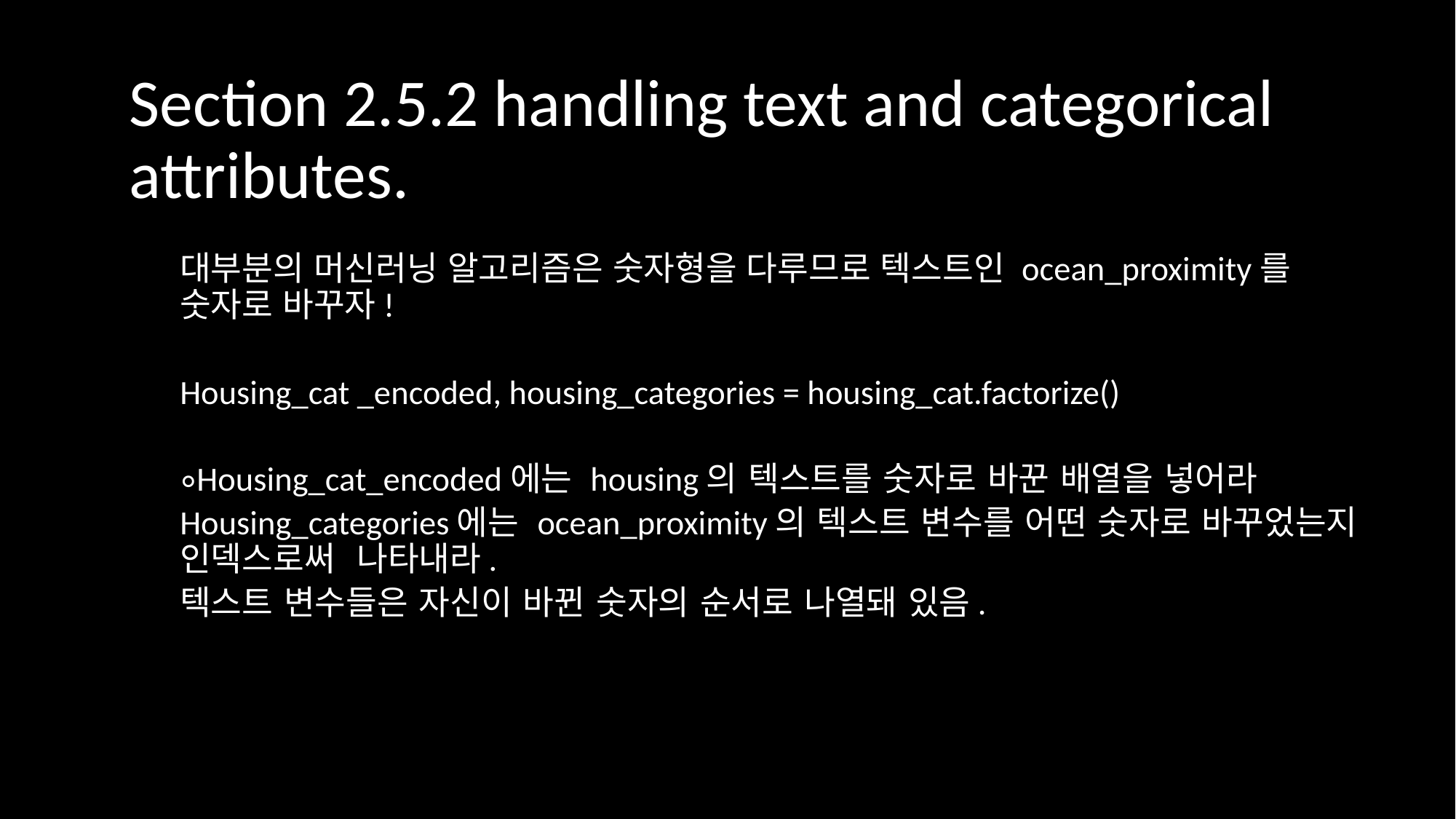

Section 2.5.2 handling text and categorical attributes.
대부분의 머신러닝 알고리즘은 숫자형을 다루므로 텍스트인 ocean_proximity를 숫자로 바꾸자!

Housing_cat _encoded, housing_categories = housing_cat.factorize()

∘Housing_cat_encoded에는 housing의 텍스트를 숫자로 바꾼 배열을 넣어라
Housing_categories에는 ocean_proximity의 텍스트 변수를 어떤 숫자로 바꾸었는지 인덱스로써  나타내라.
텍스트 변수들은 자신이 바뀐 숫자의 순서로 나열돼 있음.